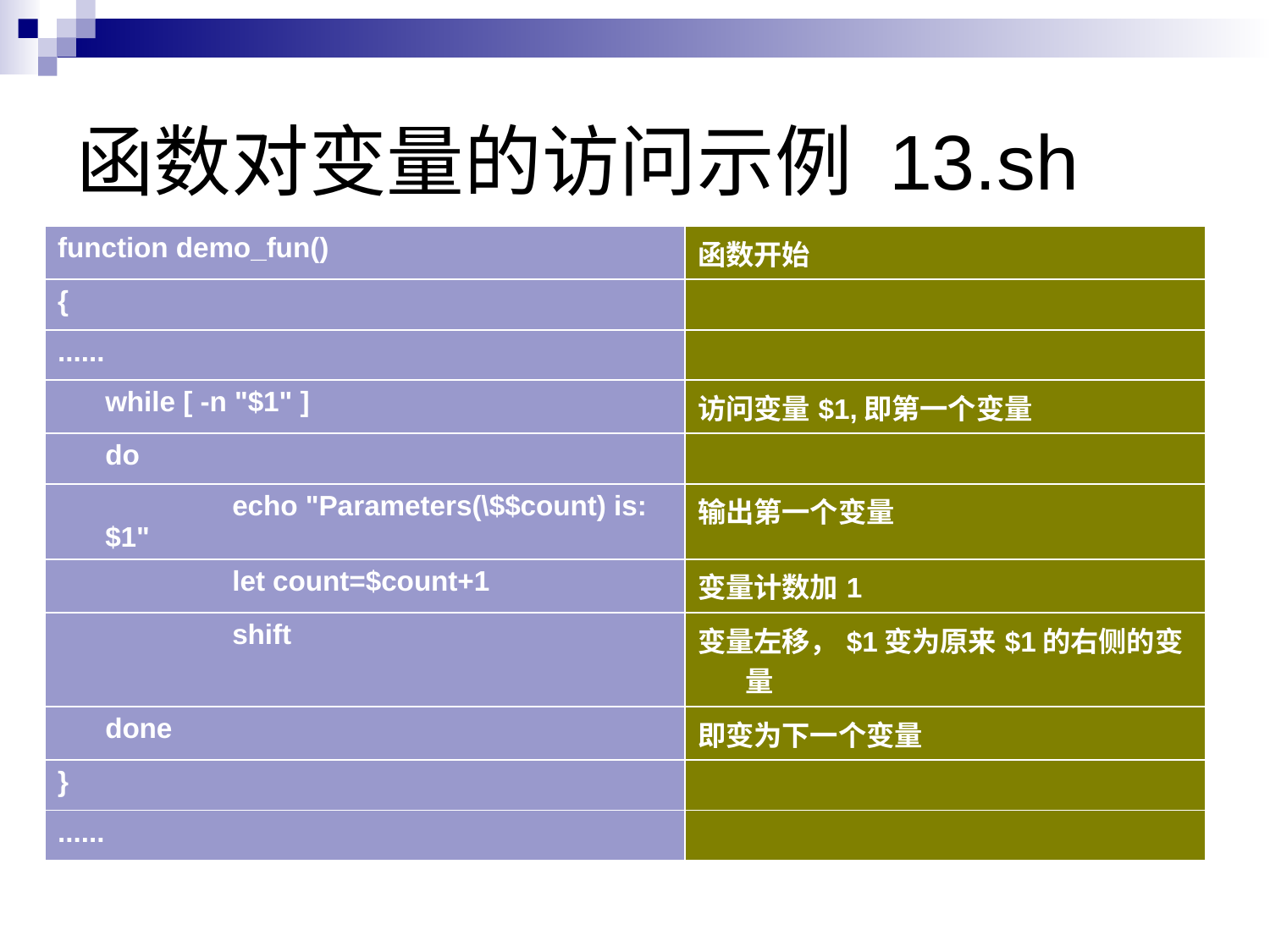

# 函数对变量的访问示例 13.sh
| function demo\_fun() | 函数开始 |
| --- | --- |
| { |  |
| ...... |  |
| while [ -n "$1" ] | 访问变量$1,即第一个变量 |
| do |  |
| echo "Parameters(\$$count) is:$1" | 输出第一个变量 |
| let count=$count+1 | 变量计数加1 |
| shift | 变量左移，$1变为原来$1的右侧的变量 |
| done | 即变为下一个变量 |
| } |  |
| ...... |  |